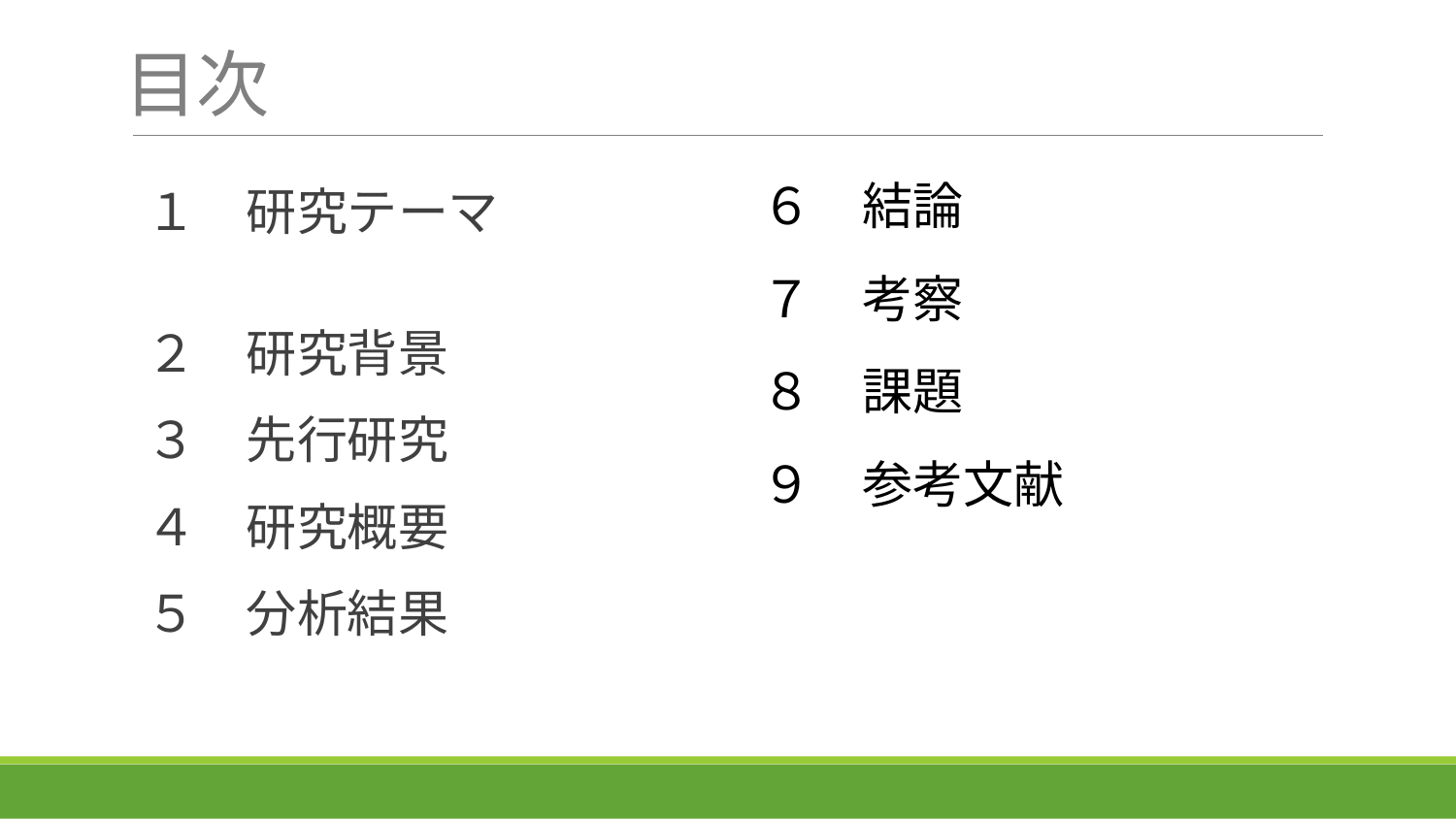

# 目次
６　結論
７　考察
８　課題
９　参考文献
１　研究テーマ
２　研究背景
３　先行研究
４　研究概要
５　分析結果